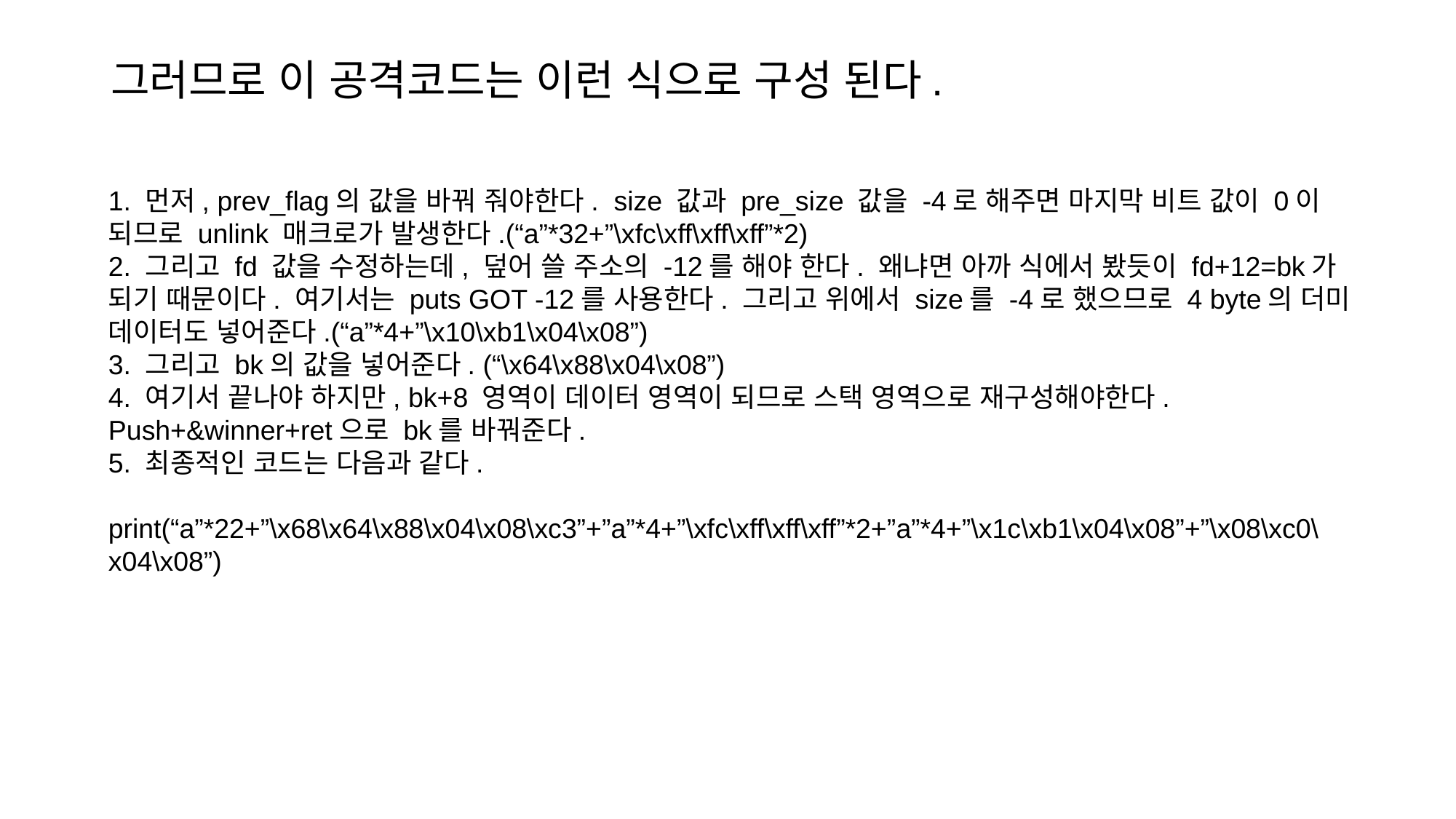

그러므로 이 공격코드는 이런 식으로 구성 된다.
1. 먼저, prev_flag의 값을 바꿔 줘야한다.  size 값과 pre_size 값을 -4로 해주면 마지막 비트 값이 0이 되므로 unlink 매크로가 발생한다.(“a”*32+”\xfc\xff\xff\xff”*2)
2. 그리고 fd 값을 수정하는데, 덮어 쓸 주소의 -12를 해야 한다. 왜냐면 아까 식에서 봤듯이 fd+12=bk가 되기 때문이다. 여기서는 puts GOT -12를 사용한다. 그리고 위에서 size를 -4로 했으므로 4 byte의 더미 데이터도 넣어준다.(“a”*4+”\x10\xb1\x04\x08”)
3. 그리고 bk의 값을 넣어준다. (“\x64\x88\x04\x08”)
4. 여기서 끝나야 하지만, bk+8 영역이 데이터 영역이 되므로 스택 영역으로 재구성해야한다. Push+&winner+ret으로 bk를 바꿔준다.
5. 최종적인 코드는 다음과 같다.

print(“a”*22+”\x68\x64\x88\x04\x08\xc3”+”a”*4+”\xfc\xff\xff\xff”*2+”a”*4+”\x1c\xb1\x04\x08”+”\x08\xc0\x04\x08”)